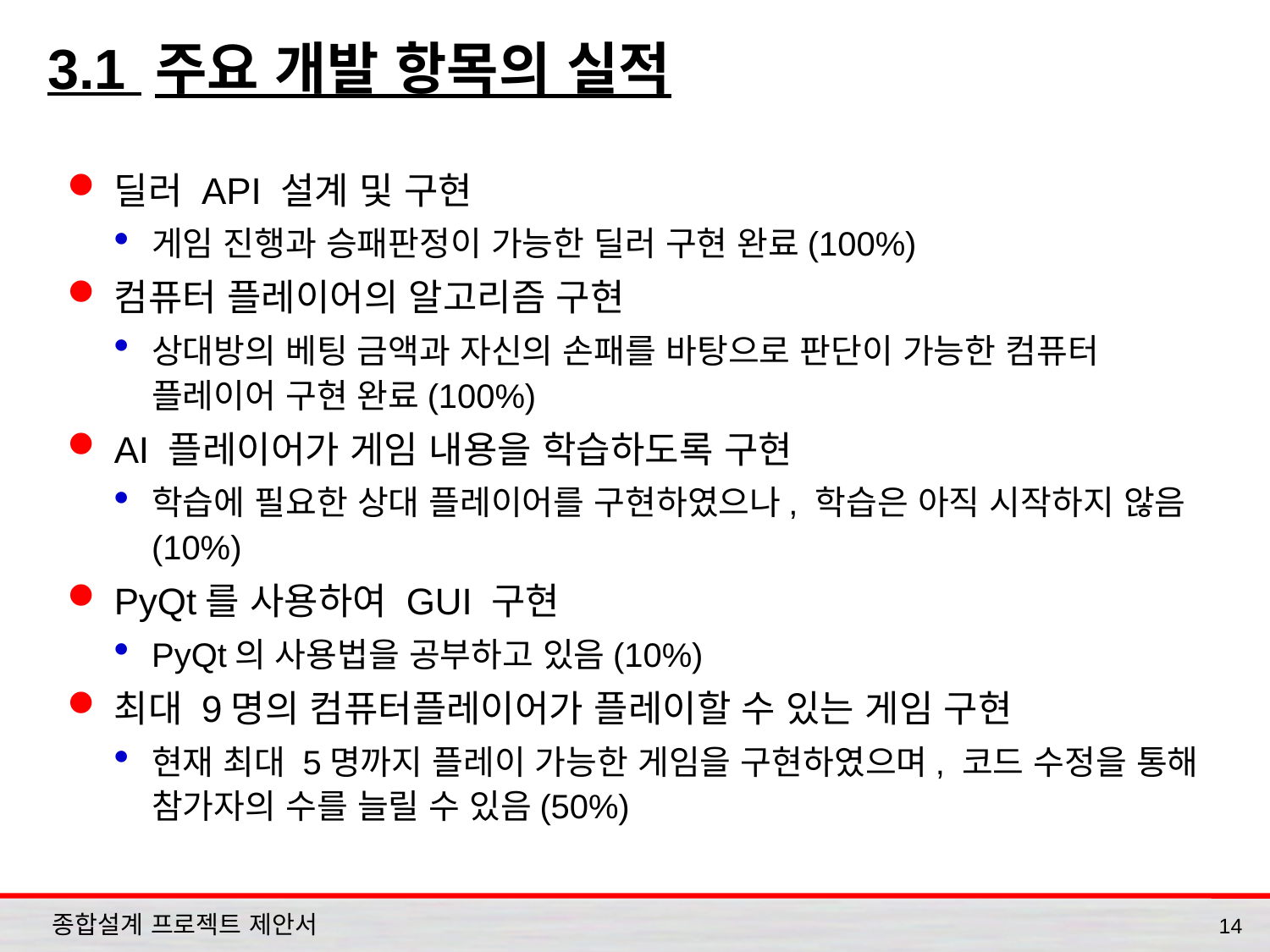

# 3.1 주요 개발 항목의 실적
딜러 API 설계 및 구현
게임 진행과 승패판정이 가능한 딜러 구현 완료(100%)
컴퓨터 플레이어의 알고리즘 구현
상대방의 베팅 금액과 자신의 손패를 바탕으로 판단이 가능한 컴퓨터 플레이어 구현 완료(100%)
AI 플레이어가 게임 내용을 학습하도록 구현
학습에 필요한 상대 플레이어를 구현하였으나, 학습은 아직 시작하지 않음(10%)
PyQt를 사용하여 GUI 구현
PyQt의 사용법을 공부하고 있음(10%)
최대 9명의 컴퓨터플레이어가 플레이할 수 있는 게임 구현
현재 최대 5명까지 플레이 가능한 게임을 구현하였으며, 코드 수정을 통해 참가자의 수를 늘릴 수 있음(50%)